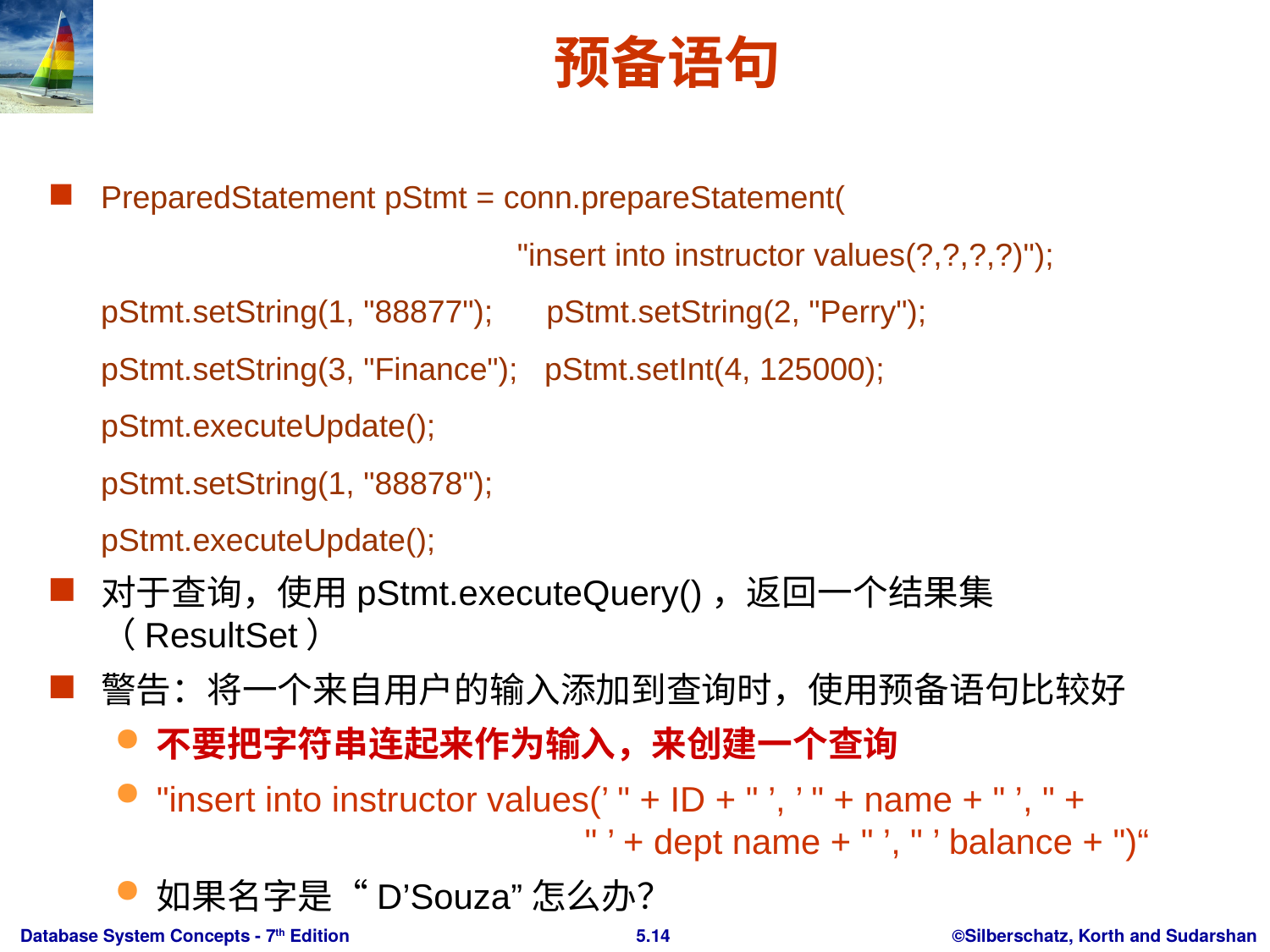

# 预备语句
PreparedStatement pStmt = conn.prepareStatement(
                                               "insert into instructor values(?,?,?,?)");
pStmt.setString(1, "88877");      pStmt.setString(2, "Perry");
pStmt.setString(3, "Finance");   pStmt.setInt(4, 125000);
pStmt.executeUpdate();
pStmt.setString(1, "88878");
pStmt.executeUpdate();
对于查询，使用pStmt.executeQuery()，返回一个结果集（ResultSet）
警告：将一个来自用户的输入添加到查询时，使用预备语句比较好
不要把字符串连起来作为输入，来创建一个查询
"insert into instructor values(’ " + ID + " ’, ’ " + name + " ’, " +
                                            " ’ + dept name + " ’, " ’ balance + ")“
如果名字是“D’Souza”怎么办？